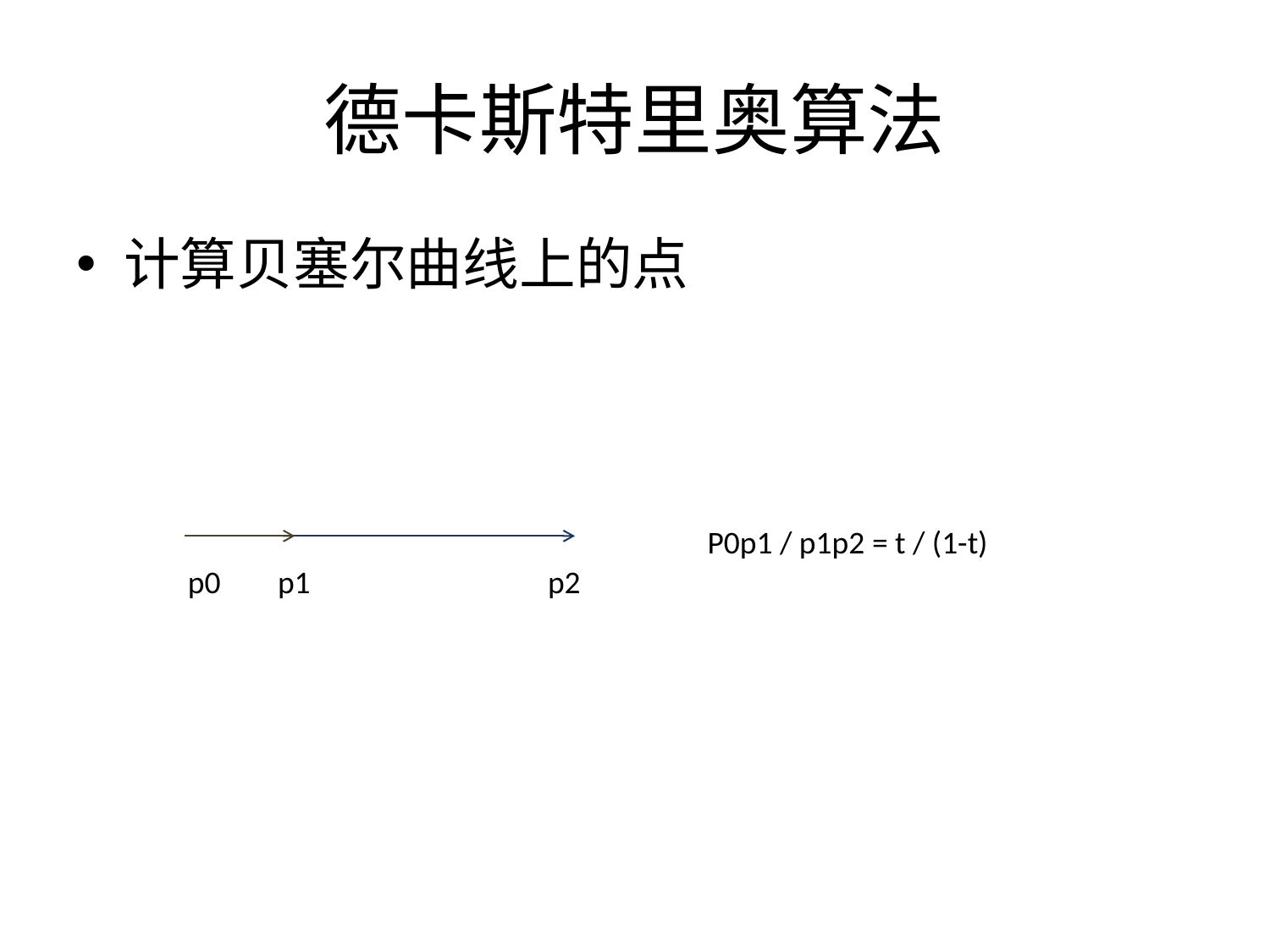

# 德卡斯特里奥算法
计算贝塞尔曲线上的点
P0p1 / p1p2 = t / (1-t)
p0
p1
p2